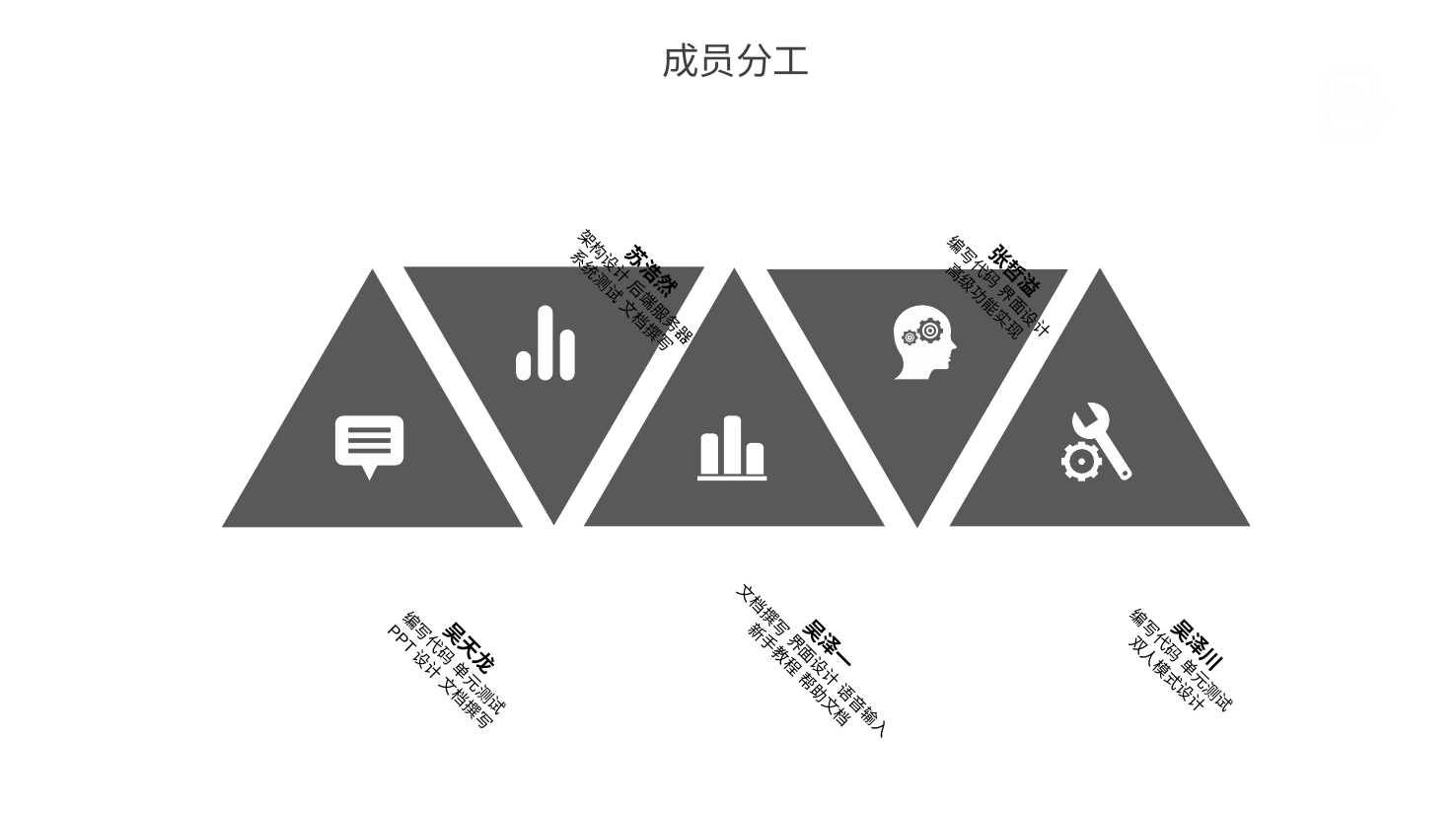

成员分工

苏浩然
架构设计 后端服务器
系统测试 文档撰写
张哲溢
编写代码 界面设计
高级功能实现

吴泽一
文档撰写 界面设计 语音输入
新手教程 帮助文档
吴泽川
编写代码 单元测试
双人模式设计
吴天龙
编写代码 单元测试
PPT设计 文档撰写